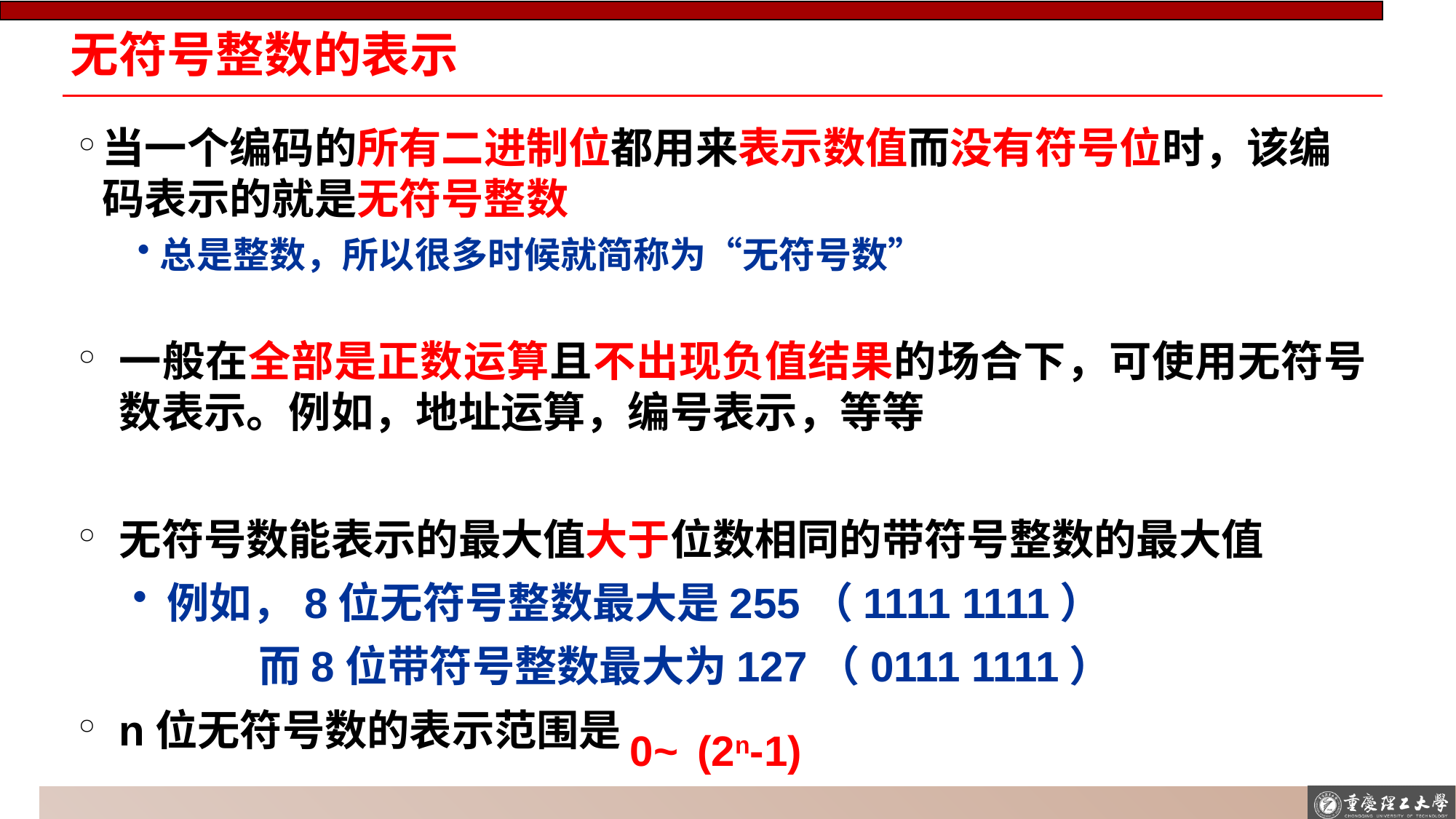

# 无符号整数的表示
当一个编码的所有二进制位都用来表示数值而没有符号位时，该编码表示的就是无符号整数
总是整数，所以很多时候就简称为“无符号数”

一般在全部是正数运算且不出现负值结果的场合下，可使用无符号数表示。例如，地址运算，编号表示，等等

无符号数能表示的最大值大于位数相同的带符号整数的最大值
例如，8位无符号整数最大是255（1111 1111）
            而8位带符号整数最大为127（0111 1111）
n位无符号数的表示范围是
0~
(2n-1)